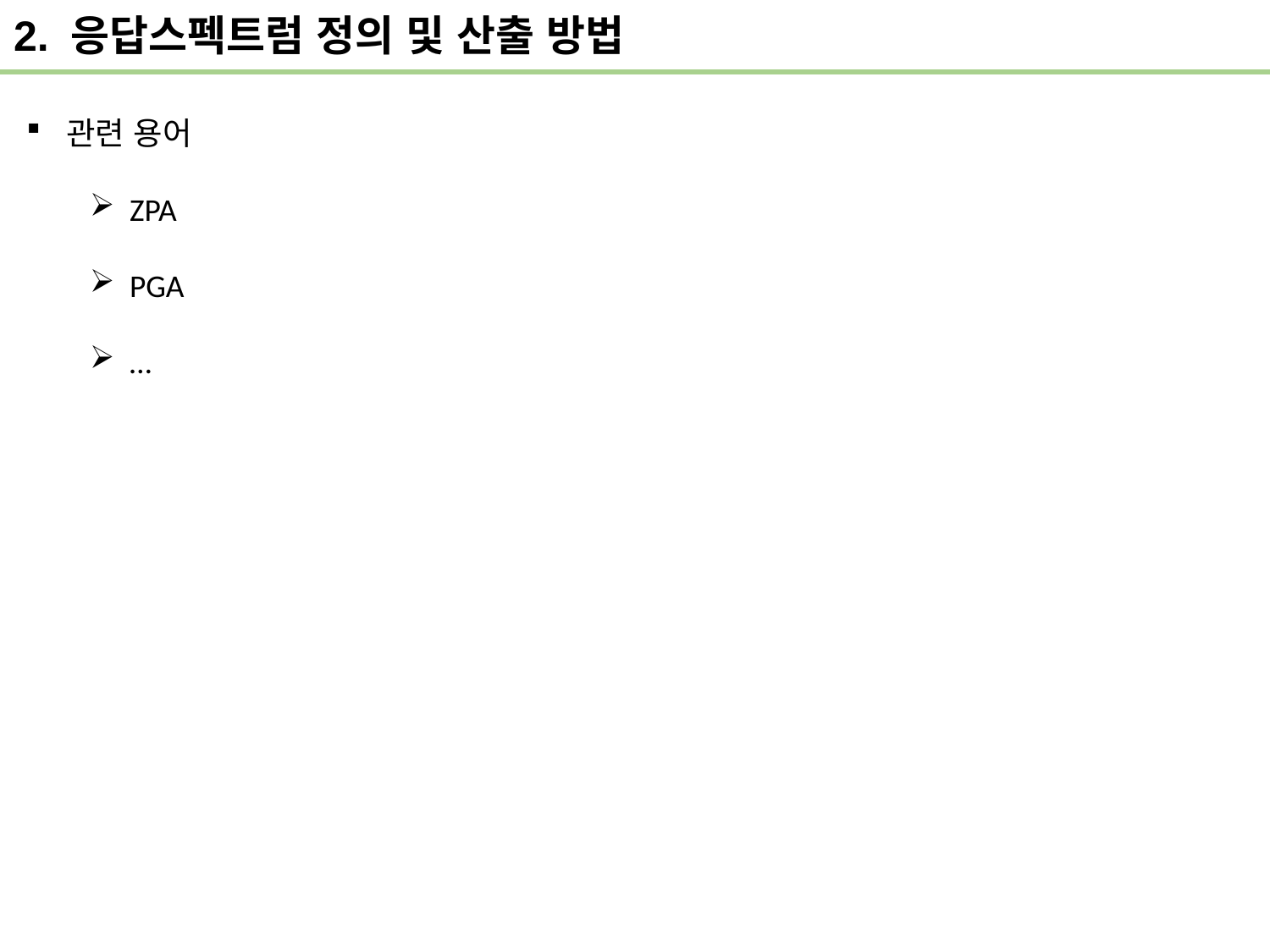

2. 응답스펙트럼 정의 및 산출 방법

관련 용어

ZPA

PGA

…